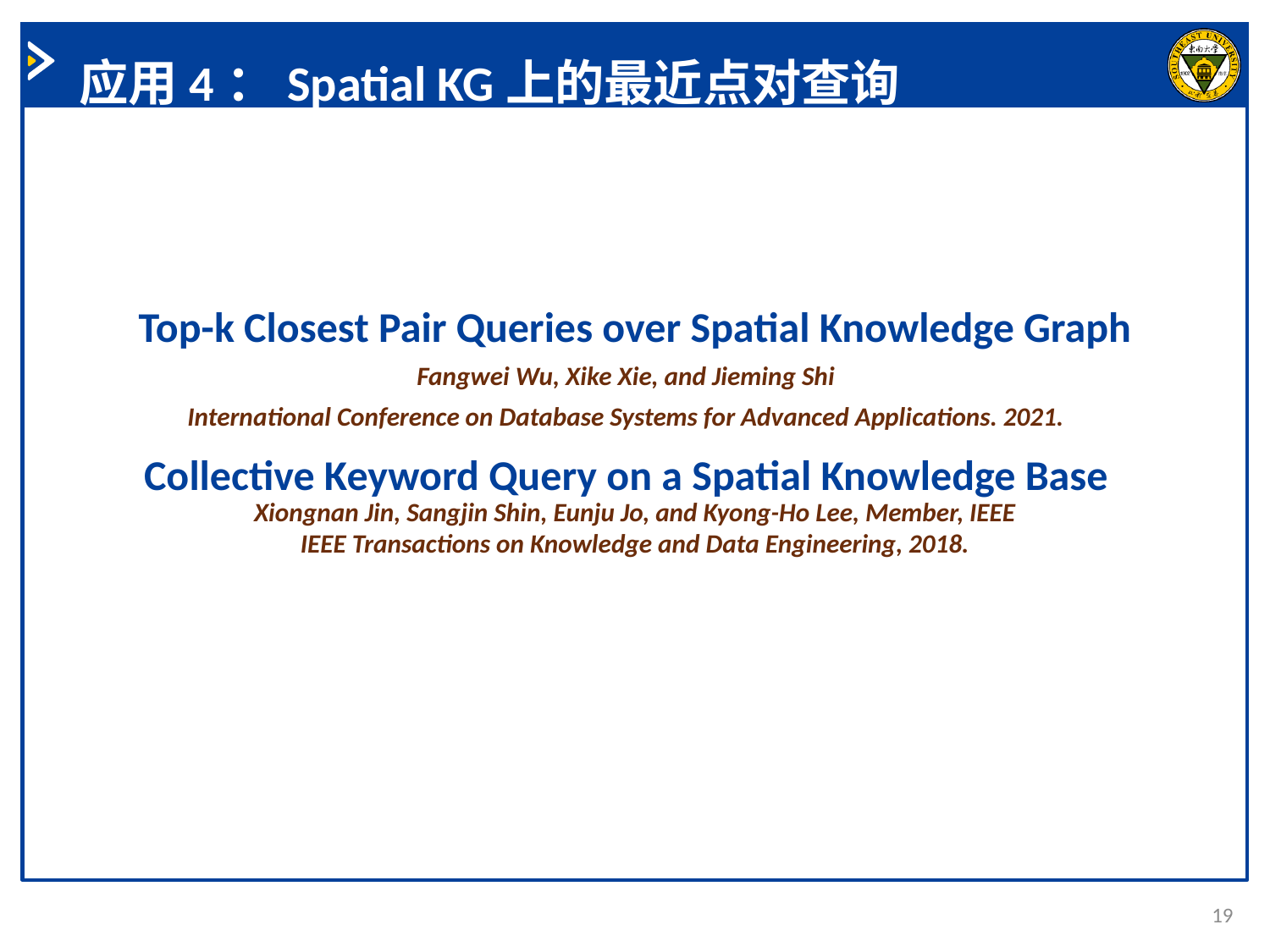

应用4：Spatial KG上的最近点对查询
Top-k Closest Pair Queries over Spatial Knowledge Graph
Fangwei Wu, Xike Xie, and Jieming Shi
International Conference on Database Systems for Advanced Applications. 2021.
Collective Keyword Query on a Spatial Knowledge Base
Xiongnan Jin, Sangjin Shin, Eunju Jo, and Kyong-Ho Lee, Member, IEEE
IEEE Transactions on Knowledge and Data Engineering, 2018.

19